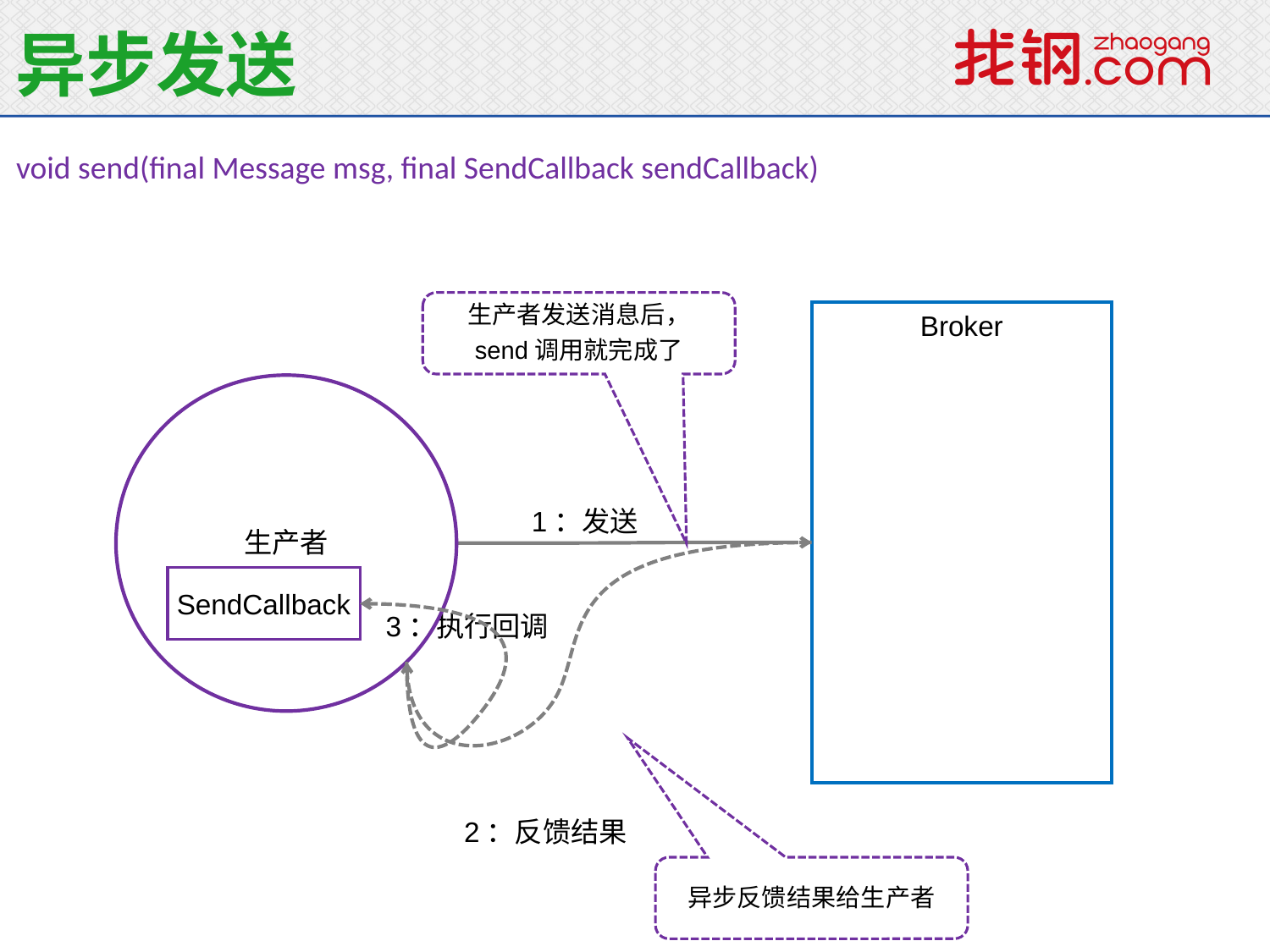

异步发送
void send(final Message msg, final SendCallback sendCallback)
生产者发送消息后，
send调用就完成了
Broker
生产者
1：发送
SendCallback
3：执行回调
2：反馈结果
异步反馈结果给生产者